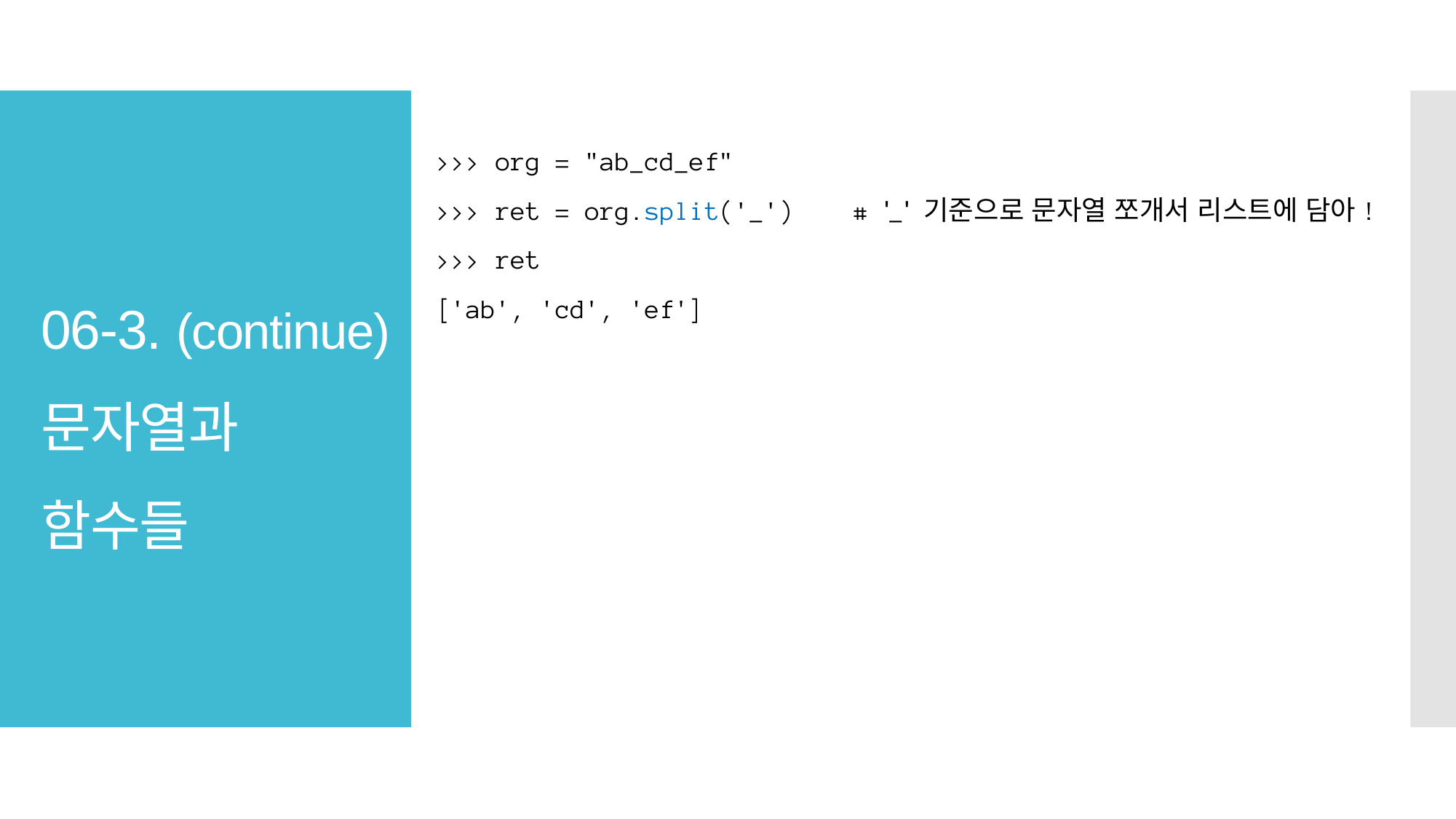

>>> org = "ab_cd_ef"
>>> ret = org.split('_')    # '_' 기준으로 문자열 쪼개서 리스트에 담아!
>>> ret
['ab', 'cd', 'ef']
# 06-3. (continue) 문자열과 함수들